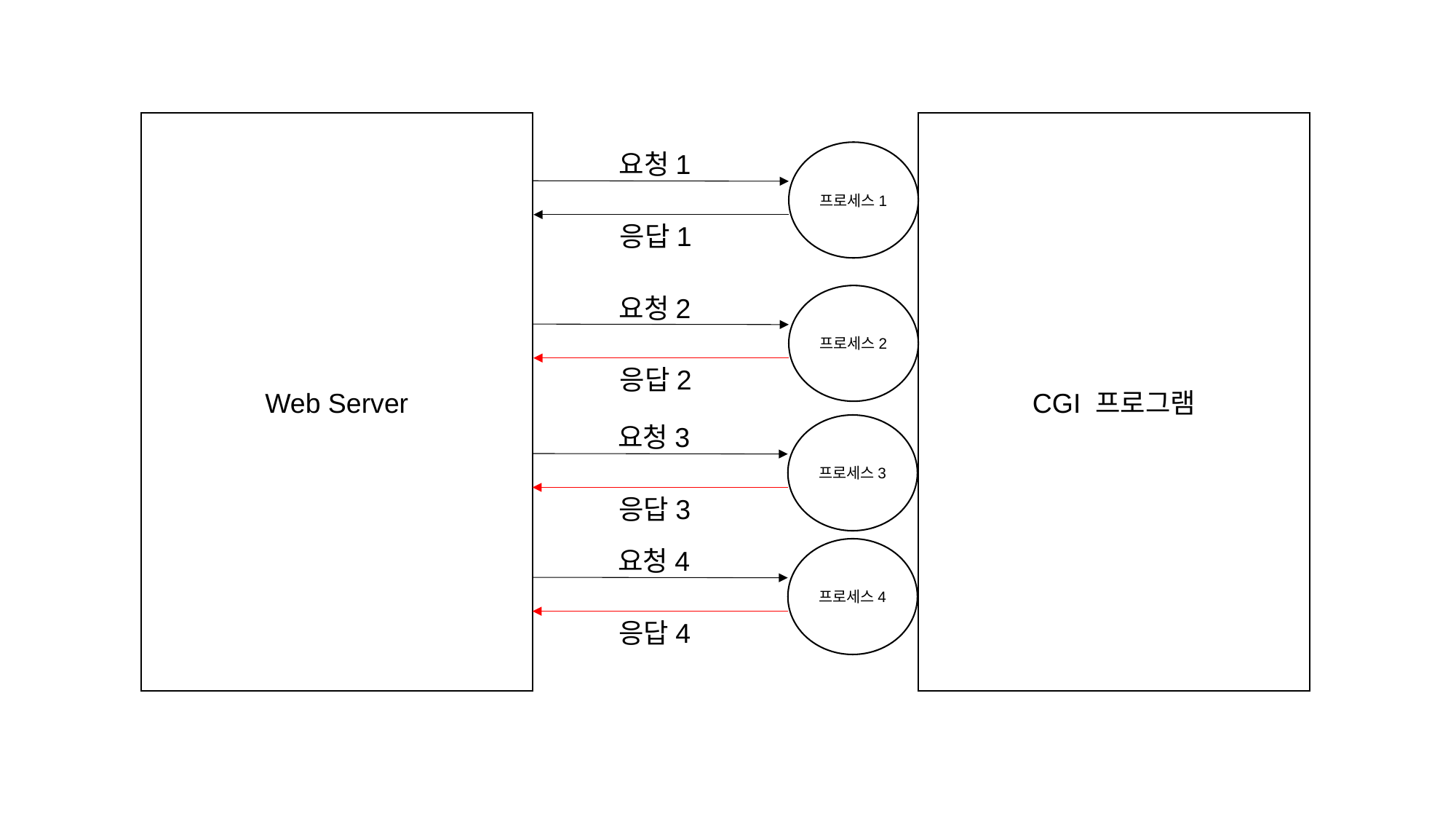

Web Server
CGI 프로그램
요청1
프로세스1
응답1
요청2
프로세스2
응답2
요청3
프로세스3
응답3
요청4
프로세스4
응답4